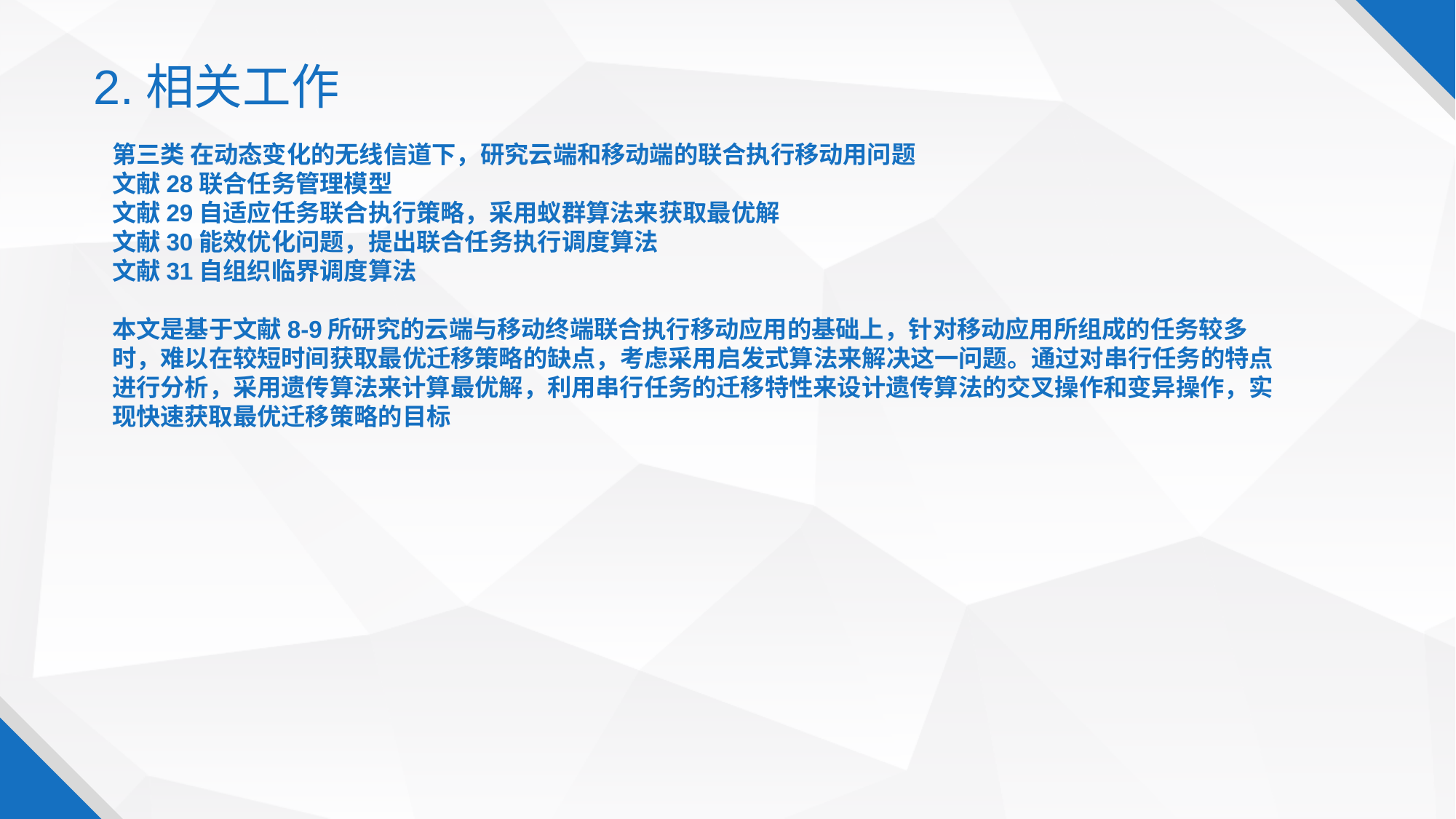

2.相关工作
第三类 在动态变化的无线信道下，研究云端和移动端的联合执行移动用问题
文献28联合任务管理模型
文献29自适应任务联合执行策略，采用蚁群算法来获取最优解
文献30能效优化问题，提出联合任务执行调度算法
文献31自组织临界调度算法

本文是基于文献8-9所研究的云端与移动终端联合执行移动应用的基础上，针对移动应用所组成的任务较多时，难以在较短时间获取最优迁移策略的缺点，考虑采用启发式算法来解决这一问题。通过对串行任务的特点进行分析，采用遗传算法来计算最优解，利用串行任务的迁移特性来设计遗传算法的交叉操作和变异操作，实现快速获取最优迁移策略的目标